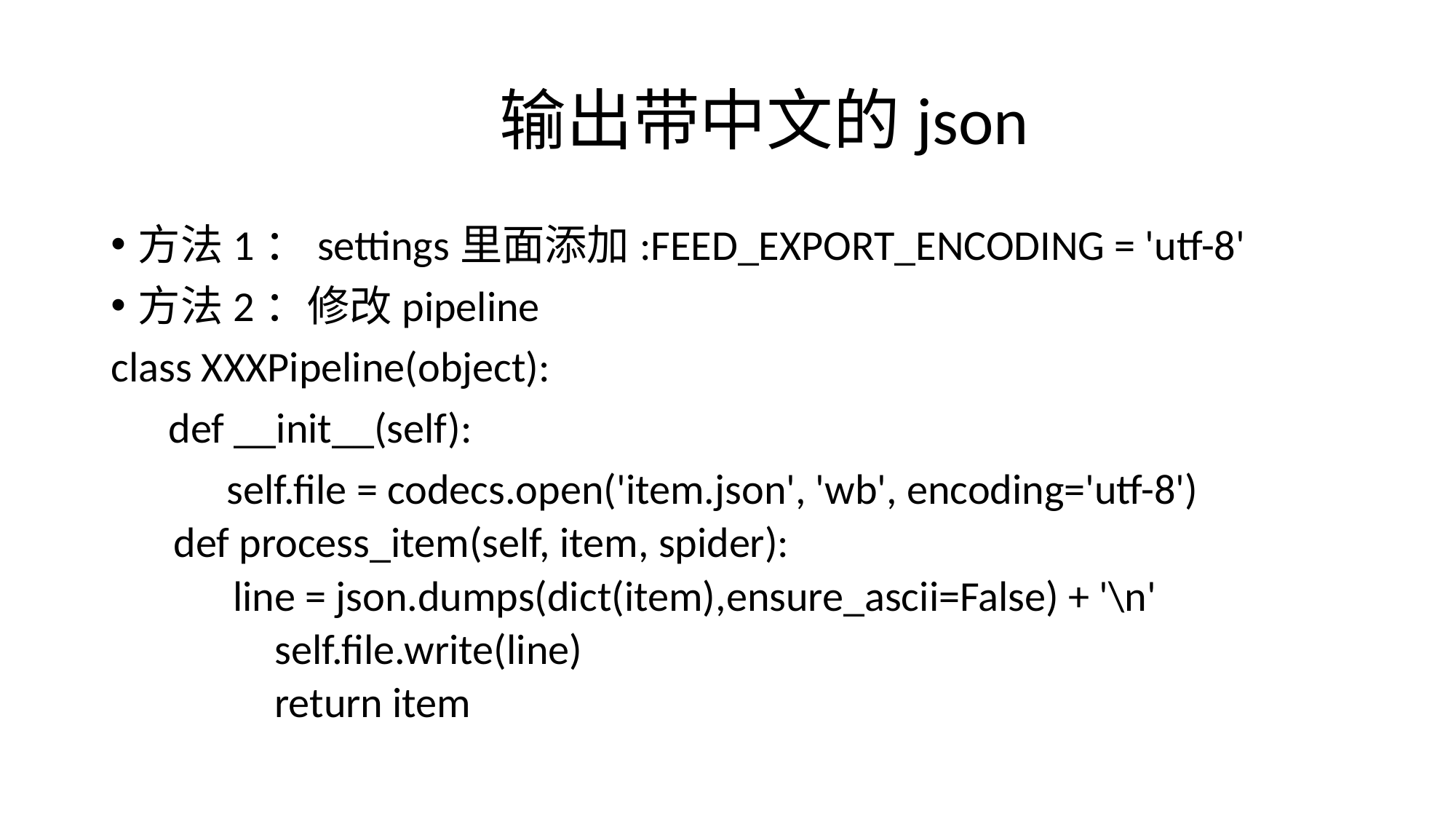

# 输出带中文的json
方法1：settings里面添加:FEED_EXPORT_ENCODING = 'utf-8'
方法2：修改pipeline
class XXXPipeline(object):
      def __init__(self):
            self.file = codecs.open('item.json', 'wb', encoding='utf-8')
 def process_item(self, item, spider):
       line = json.dumps(dict(item),ensure_ascii=False) + '\n'
	self.file.write(line)
	return item